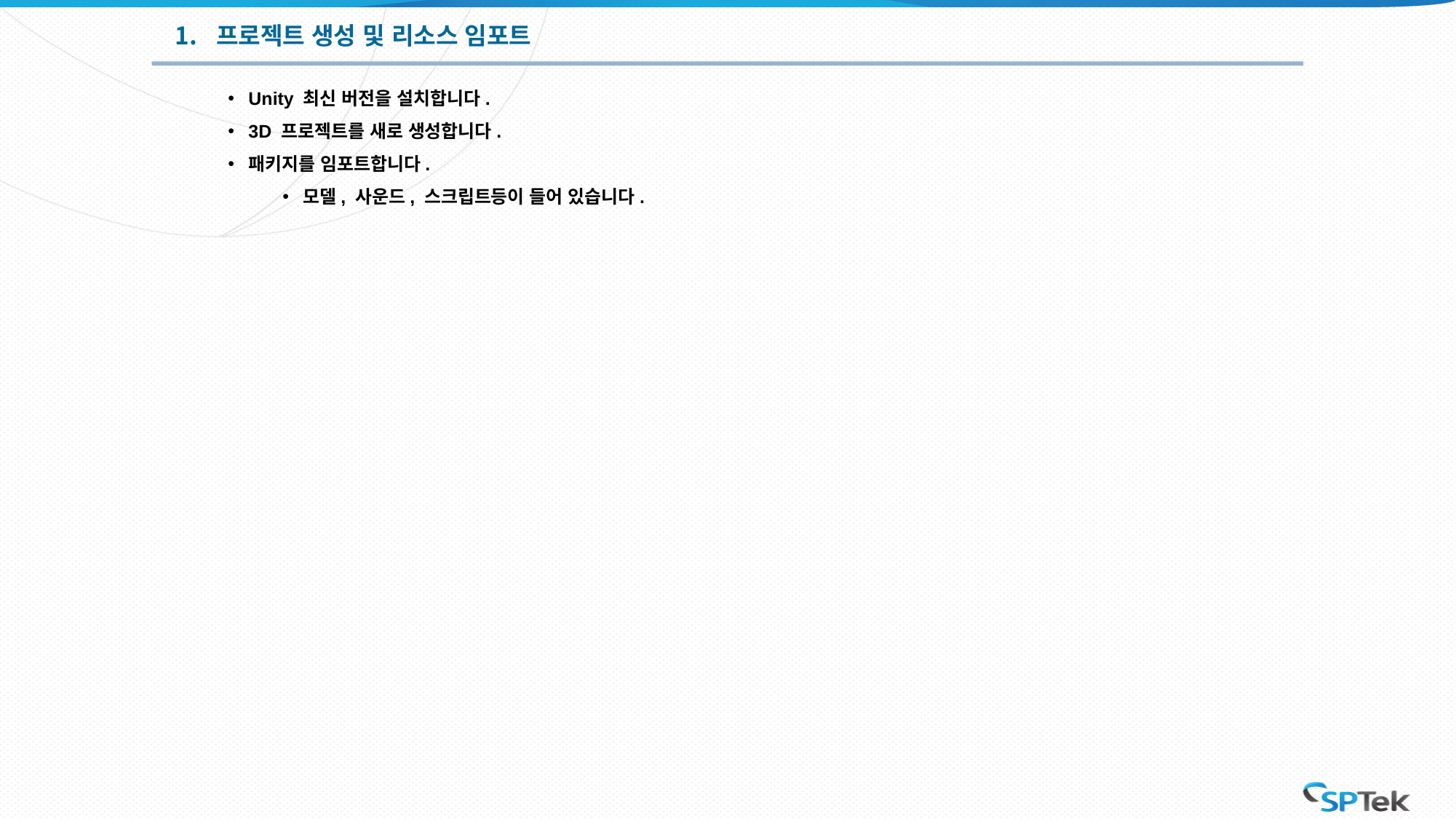

프로젝트 생성 및 리소스 임포트

Unity 최신 버전을 설치합니다.
3D 프로젝트를 새로 생성합니다.
패키지를 임포트합니다.
모델, 사운드, 스크립트등이 들어 있습니다.